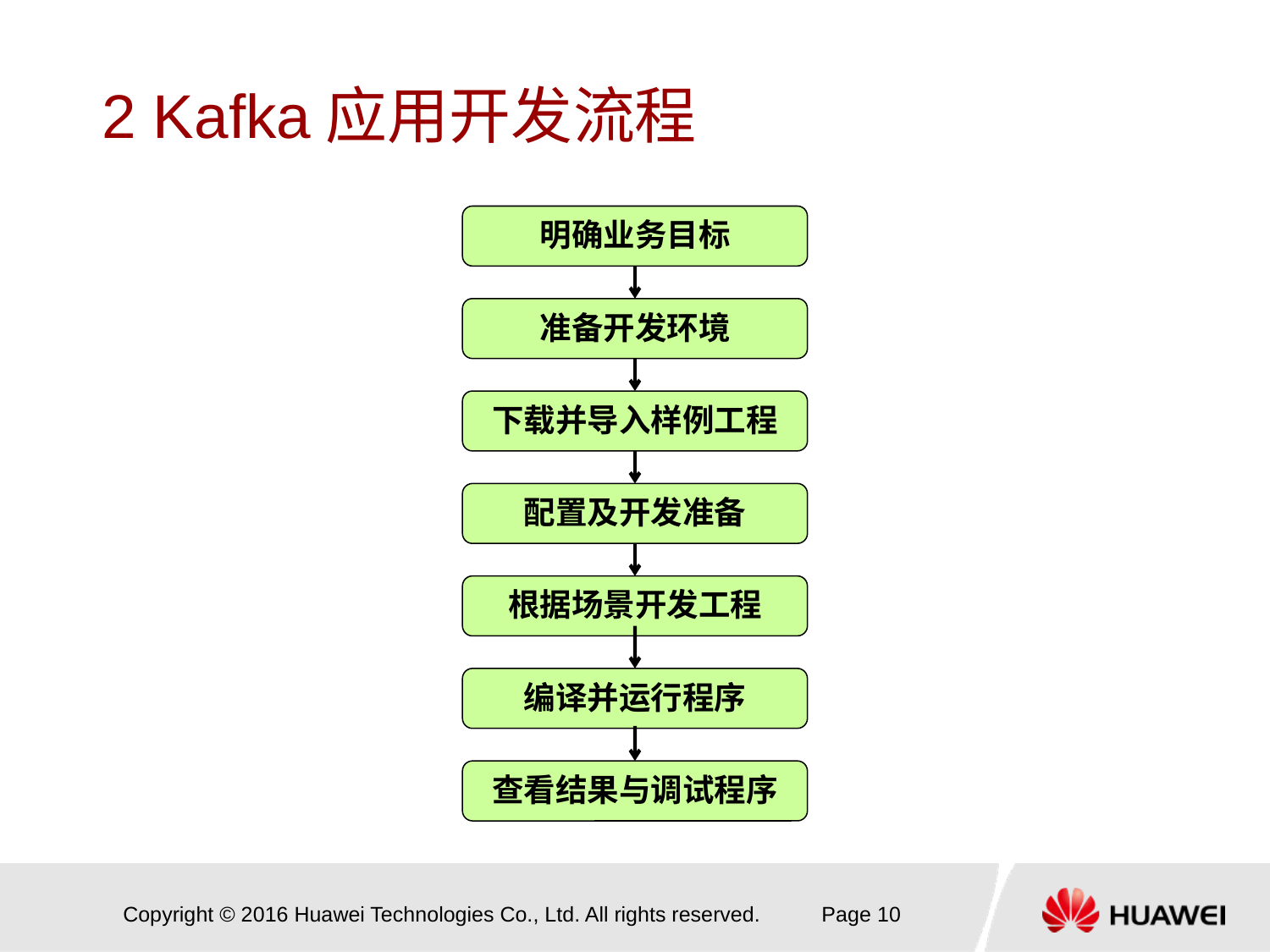

# 2 Kafka应用开发流程
明确业务目标
准备开发环境
下载并导入样例工程
配置及开发准备
根据场景开发工程
编译并运行程序
查看结果与调试程序